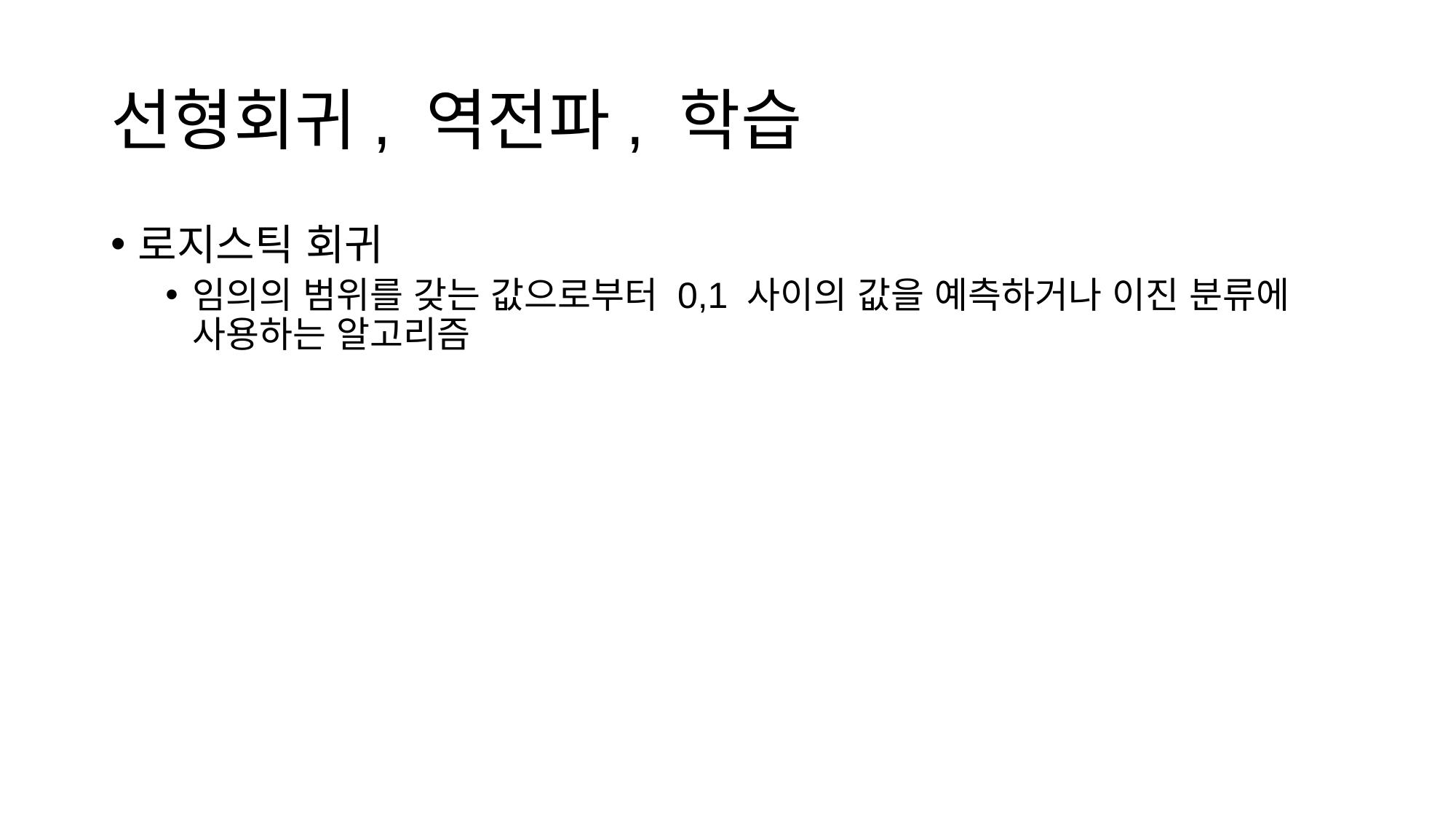

# 선형회귀, 역전파, 학습
로지스틱 회귀
임의의 범위를 갖는 값으로부터 0,1 사이의 값을 예측하거나 이진 분류에 사용하는 알고리즘